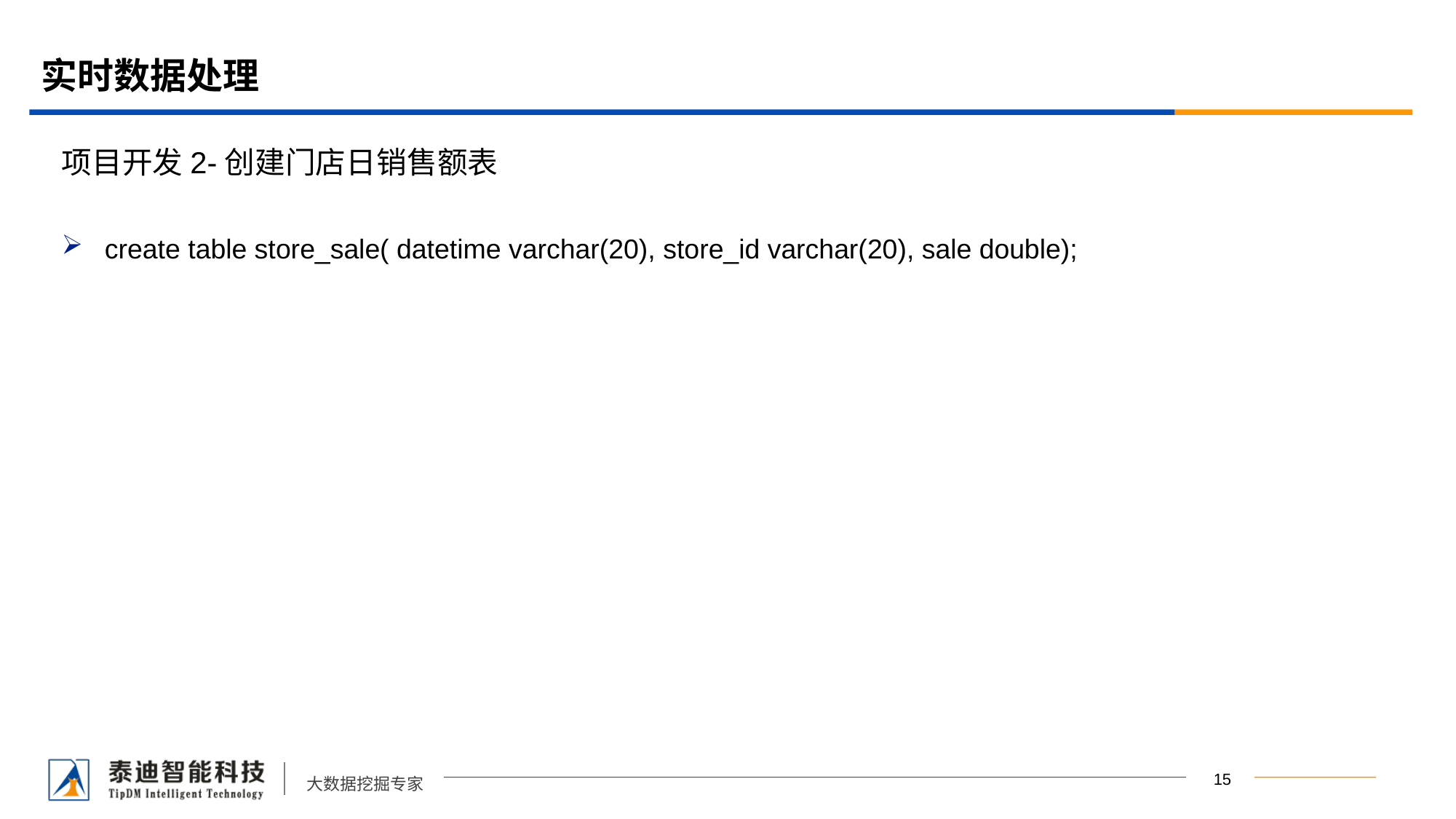

# 实时数据处理
项目开发2-创建门店日销售额表
create table store_sale( datetime varchar(20), store_id varchar(20), sale double);